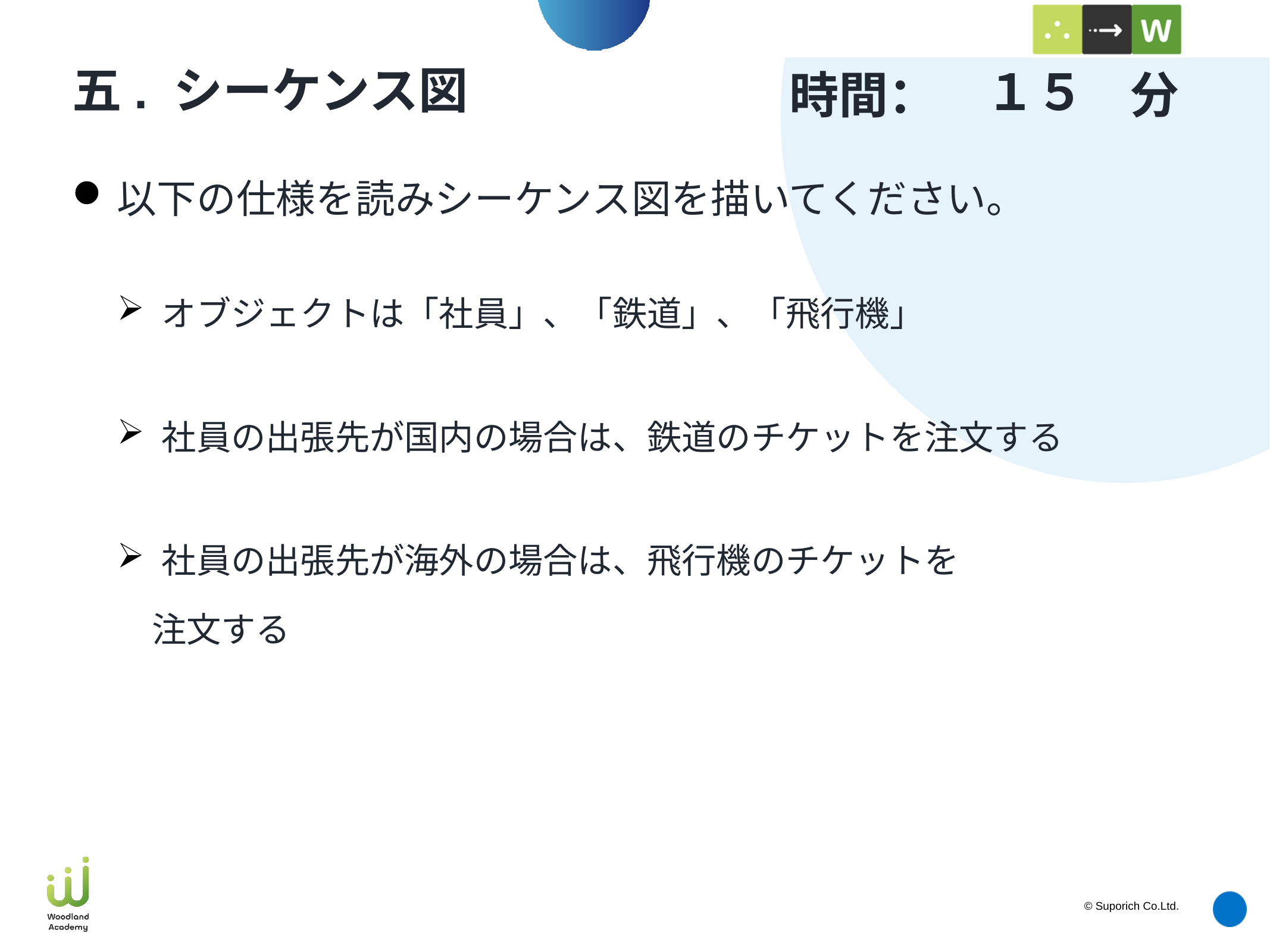

１５
# 五. シーケンス図
以下の仕様を読みシーケンス図を描いてください。

オブジェクトは「社員」、「鉄道」、「飛行機」

社員の出張先が国内の場合は、鉄道のチケットを注文する

社員の出張先が海外の場合は、飛行機のチケットを
　注文する